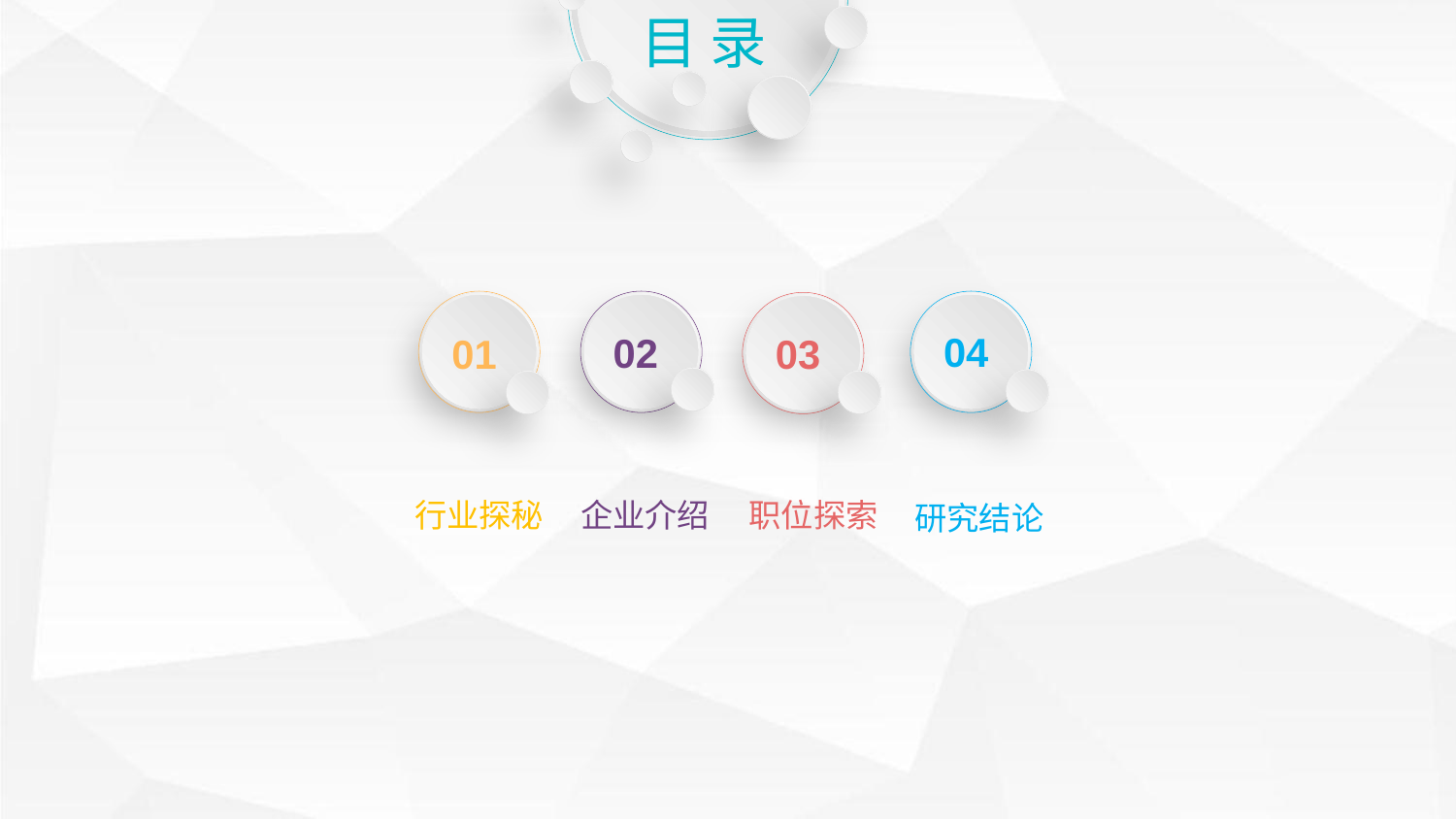

目 录

01

02

04

03

职位探索

行业探秘

企业介绍

研究结论